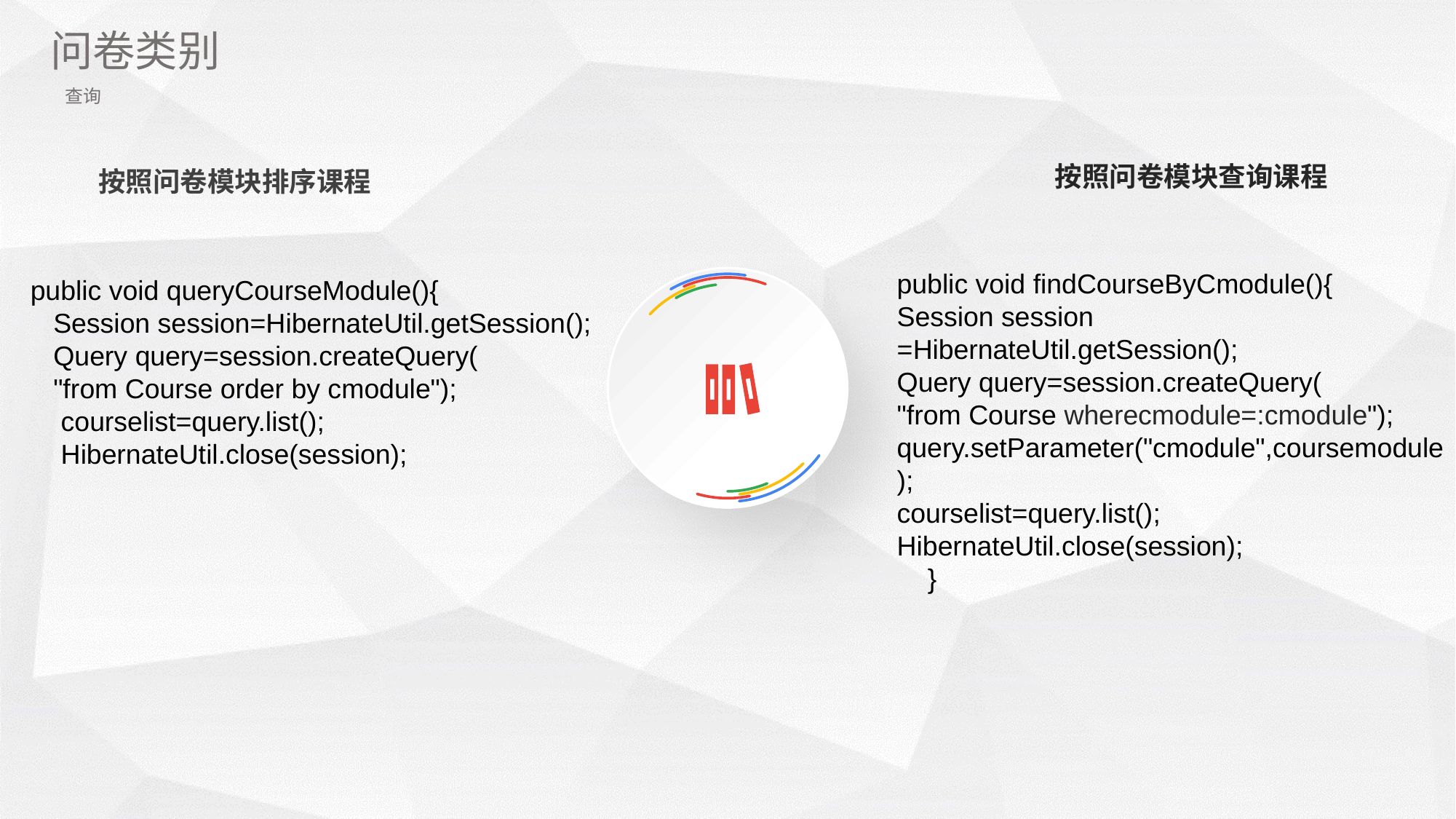

问卷类别
查询
按照问卷模块排序课程
按照问卷模块查询课程
public void findCourseByCmodule(){
Session session
=HibernateUtil.getSession();
Query query=session.createQuery(
"from Course wherecmodule=:cmodule");
query.setParameter("cmodule",coursemodule);
courselist=query.list();
HibernateUtil.close(session);
    }
public void queryCourseModule(){
   Session session=HibernateUtil.getSession();
   Query query=session.createQuery(
   "from Course order by cmodule");
    courselist=query.list();
    HibernateUtil.close(session);